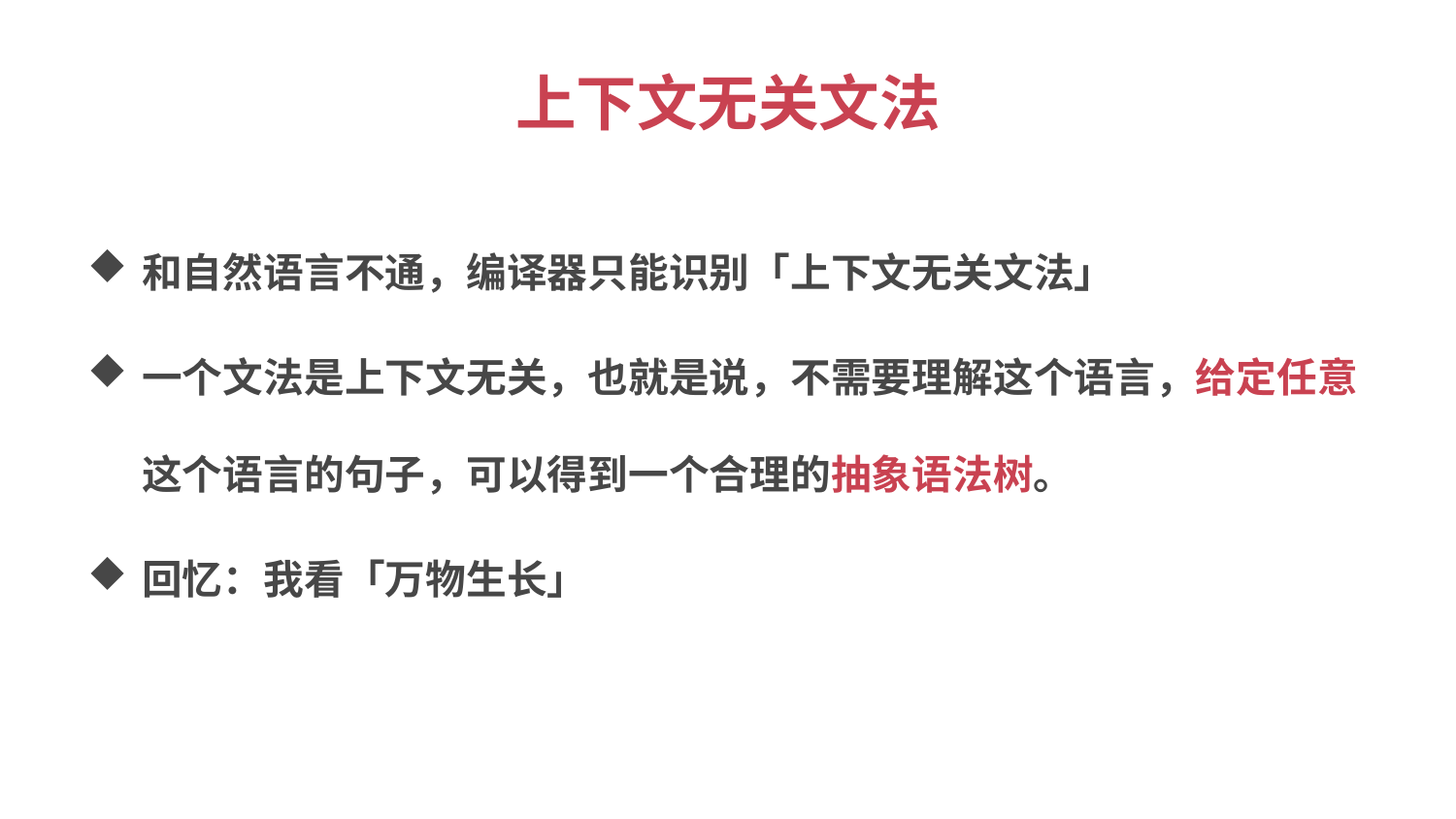

# 上下文无关文法
和自然语言不通，编译器只能识别「上下文无关文法」
一个文法是上下文无关，也就是说，不需要理解这个语言，给定任意这个语言的句子，可以得到一个合理的抽象语法树。
回忆：我看「万物生长」